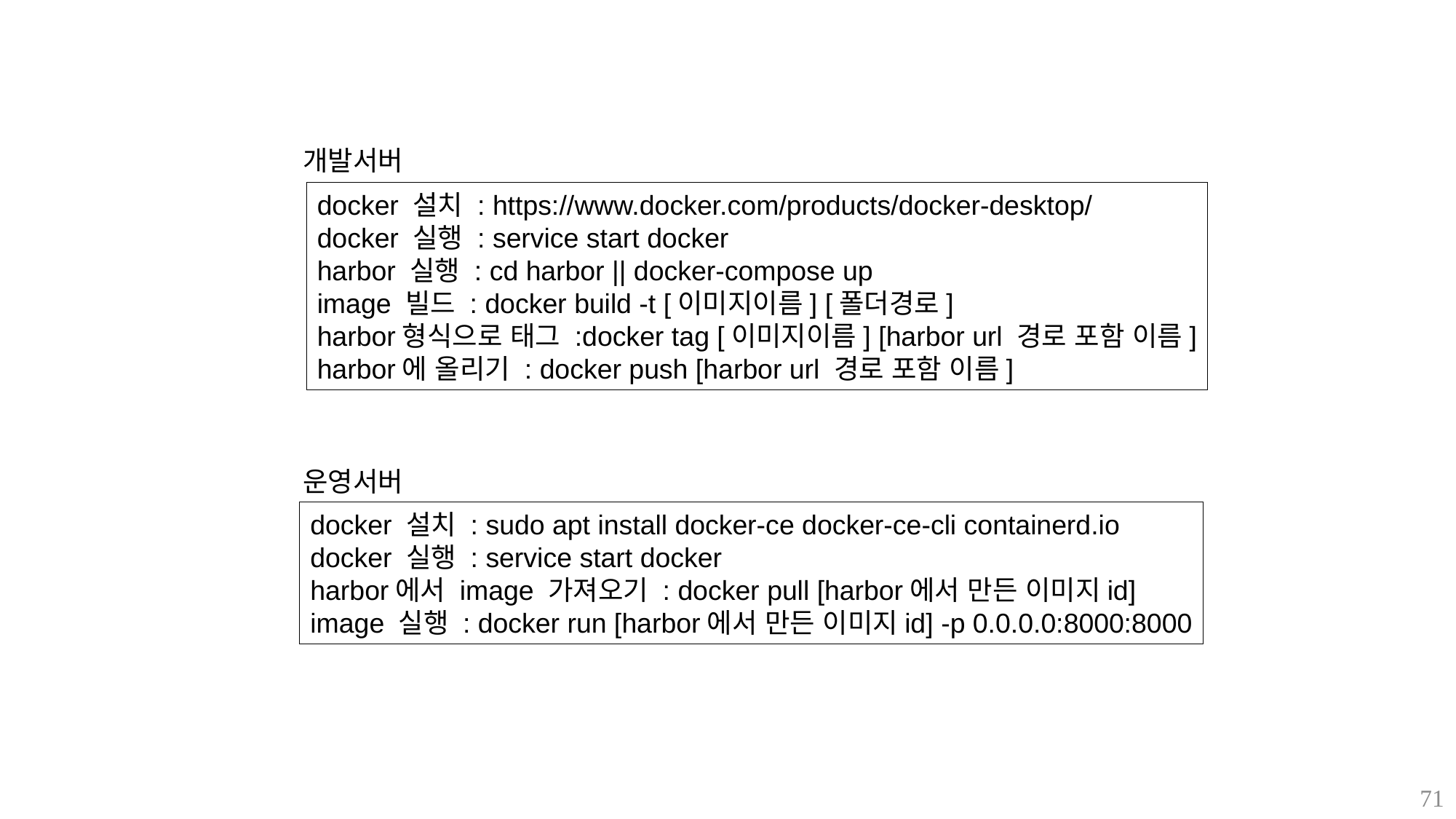

개발서버
docker 설치 : https://www.docker.com/products/docker-desktop/
docker 실행 : service start docker
harbor 실행 : cd harbor || docker-compose up
image 빌드 : docker build -t [이미지이름] [폴더경로]
harbor형식으로 태그 :docker tag [이미지이름] [harbor url 경로 포함 이름]
harbor에 올리기 : docker push [harbor url 경로 포함 이름]
운영서버
docker 설치 : sudo apt install docker-ce docker-ce-cli containerd.io
docker 실행 : service start docker
harbor에서 image 가져오기 : docker pull [harbor에서 만든 이미지id]
image 실행 : docker run [harbor에서 만든 이미지id] -p 0.0.0.0:8000:8000
71